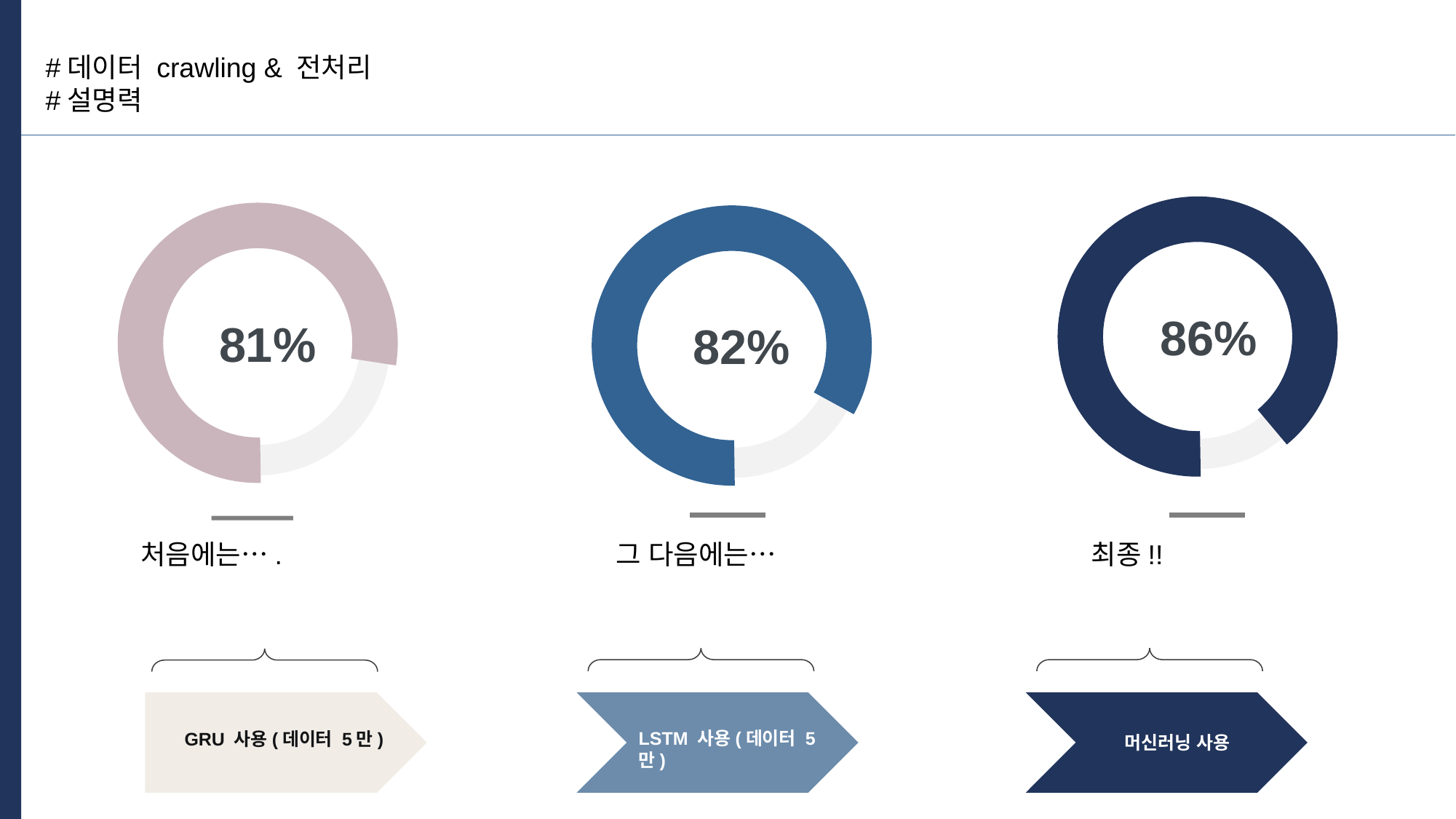

#데이터 crawling & 전처리
#설명력

86%
81%
82%

처음에는….
그 다음에는…
최종!!

GRU 사용(데이터 5만)
LSTM 사용(데이터 5만)
머신러닝 사용